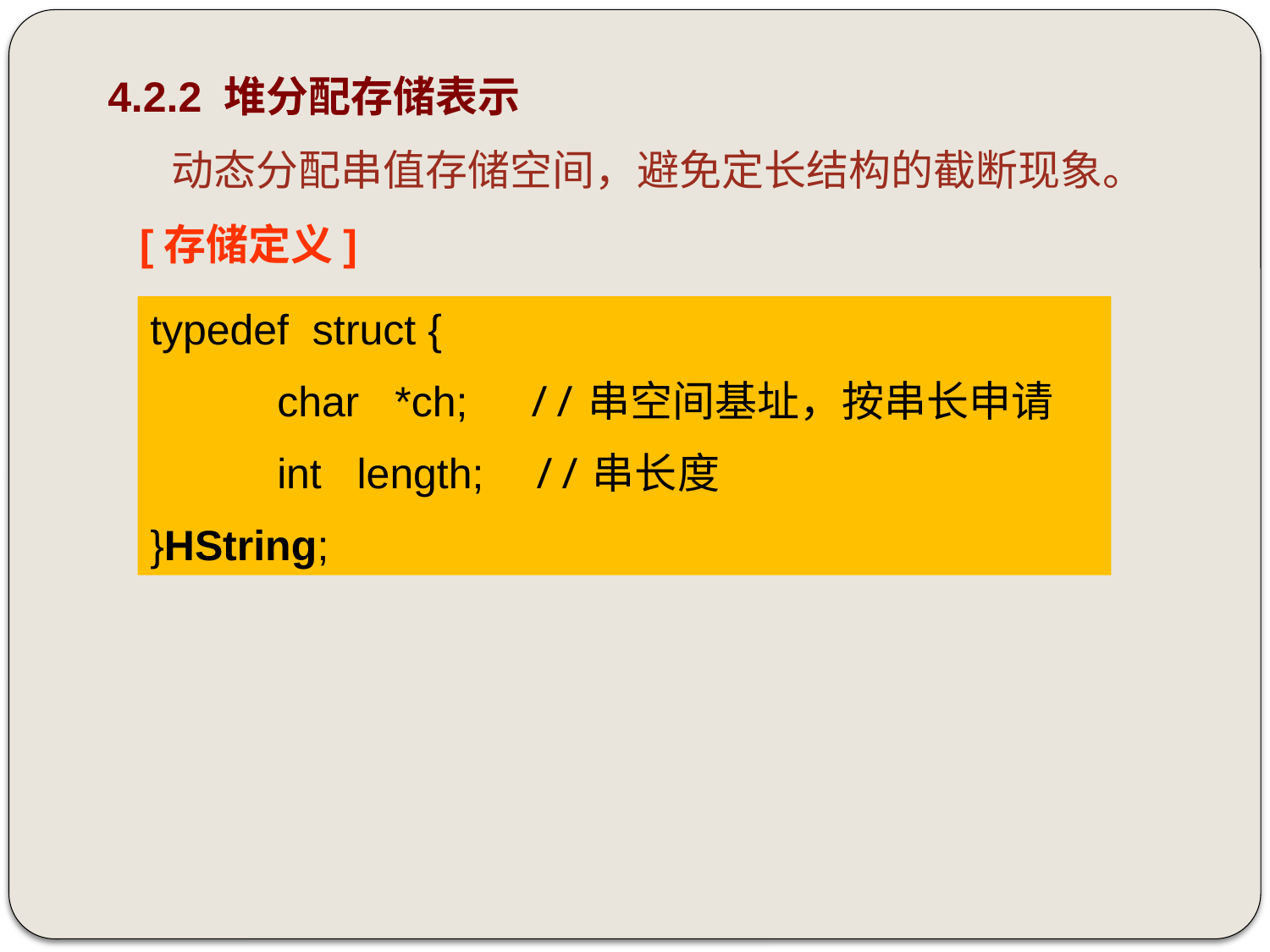

4.2.2 堆分配存储表示
动态分配串值存储空间，避免定长结构的截断现象。
[存储定义]
typedef  struct {
	char   *ch;     //串空间基址，按串长申请
	int   length;    //串长度
}HString;